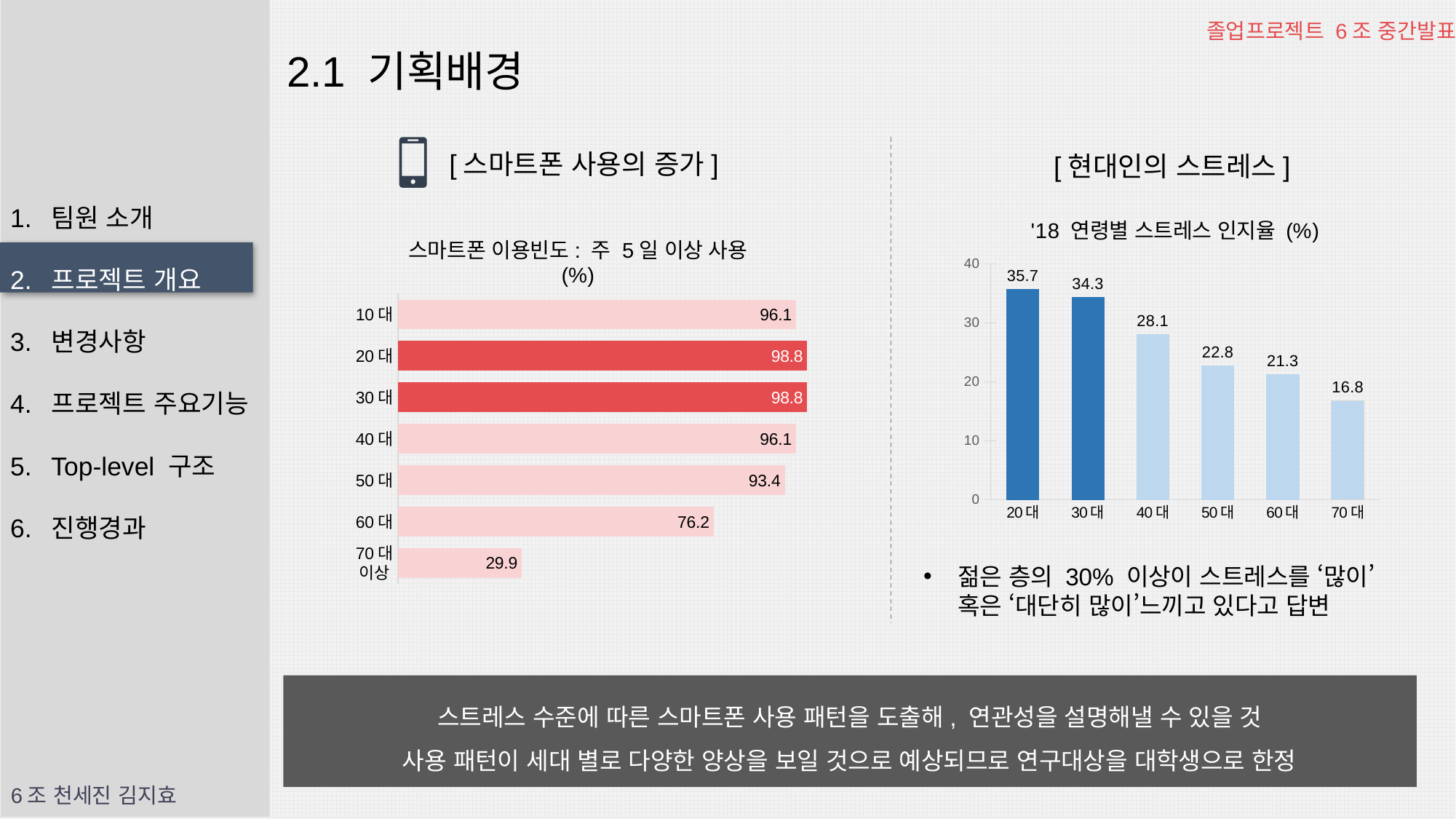

졸업프로젝트 6조 중간발표

2.1 기획배경

[스마트폰 사용의 증가]
[현대인의 스트레스]
팀원 소개
프로젝트 개요
변경사항
프로젝트 주요기능
Top-level 구조
진행경과

### Chart:  '18 연령별 스트레스 인지율 (%)

| Category | 인지율 |
|---|---|
| 20대 | 35.7 |
| 30대 | 34.3 |
| 40대 | 28.1 |
| 50대 | 22.8 |
| 60대 | 21.3 |
| 70대 | 16.8 |

### Chart: 스마트폰 이용빈도: 주 5일 이상 사용 (%)

| Category | 스마트폰(주5일이상 사용) |
|---|---|
| 10대 | 96.1 |
| 20대 | 98.8 |
| 30대 | 98.8 |
| 40대 | 96.1 |
| 50대 | 93.4 |
| 60대 | 76.2 |
| 70대 이상 | 29.9 |
젊은 층의 30% 이상이 스트레스를 ‘많이’혹은 ‘대단히 많이’느끼고 있다고 답변
스트레스 수준에 따른 스마트폰 사용 패턴을 도출해, 연관성을 설명해낼 수 있을 것
사용 패턴이 세대 별로 다양한 양상을 보일 것으로 예상되므로 연구대상을 대학생으로 한정
6조 천세진 김지효